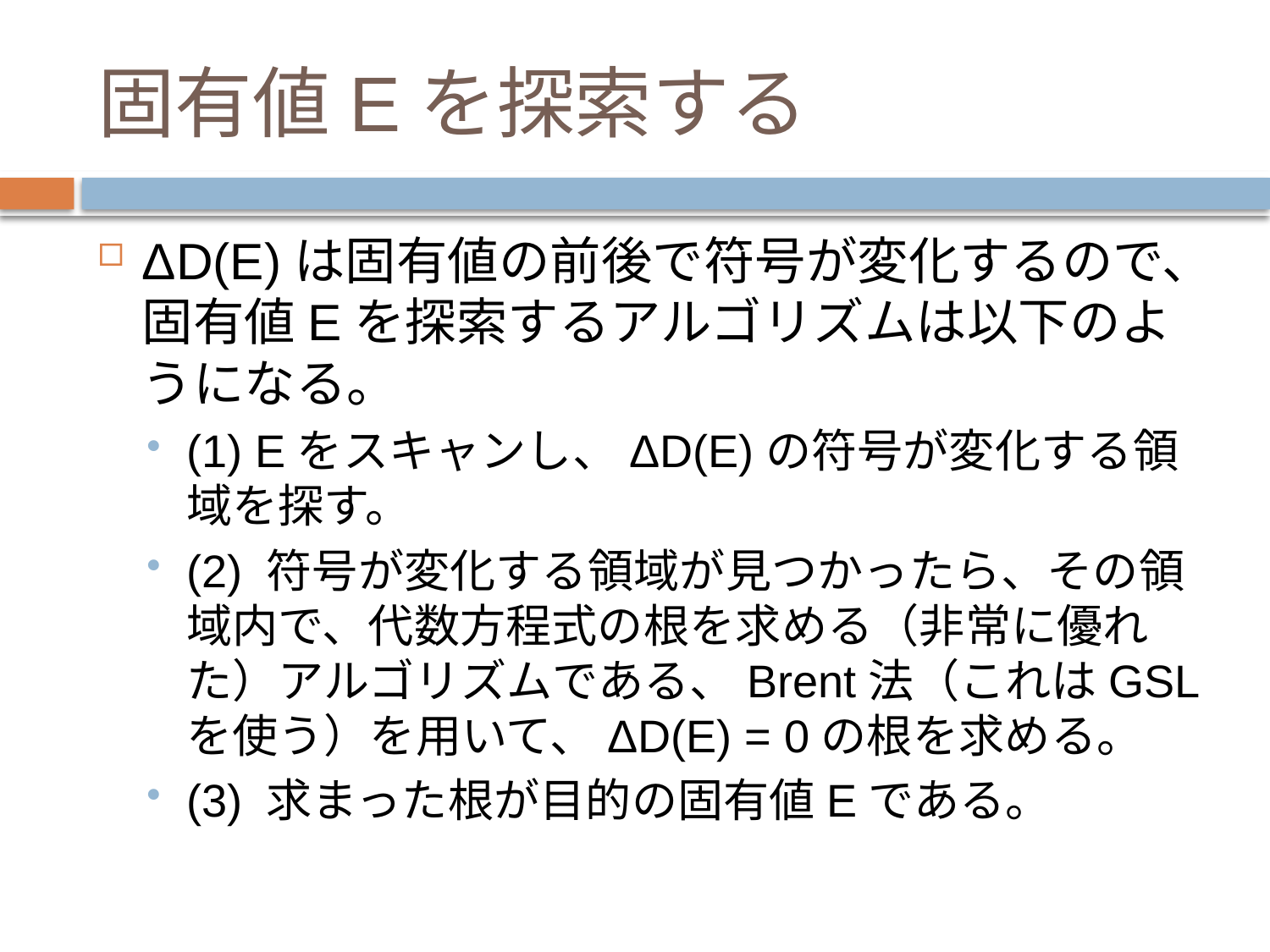

# 固有値Eを探索する
ΔD(E)は固有値の前後で符号が変化するので、固有値Eを探索するアルゴリズムは以下のようになる。
(1) Eをスキャンし、ΔD(E)の符号が変化する領域を探す。
(2) 符号が変化する領域が見つかったら、その領域内で、代数方程式の根を求める（非常に優れた）アルゴリズムである、Brent法（これはGSLを使う）を用いて、ΔD(E) = 0の根を求める。
(3) 求まった根が目的の固有値Eである。